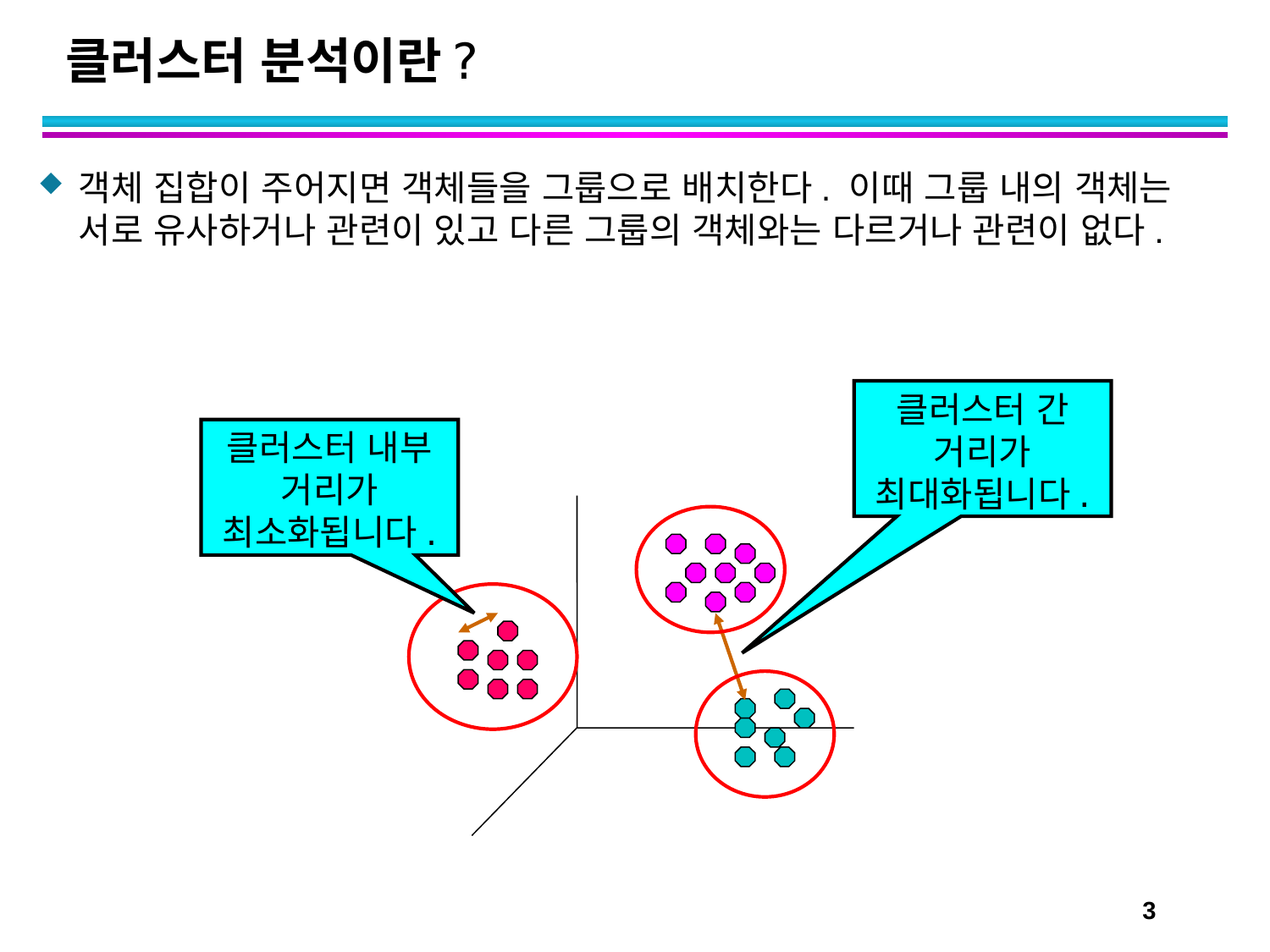

# 클러스터 분석이란?
객체 집합이 주어지면 객체들을 그룹으로 배치한다. 이때 그룹 내의 객체는 서로 유사하거나 관련이 있고 다른 그룹의 객체와는 다르거나 관련이 없다.
클러스터 간 거리가 최대화됩니다.

클러스터 내부 거리가 최소화됩니다.